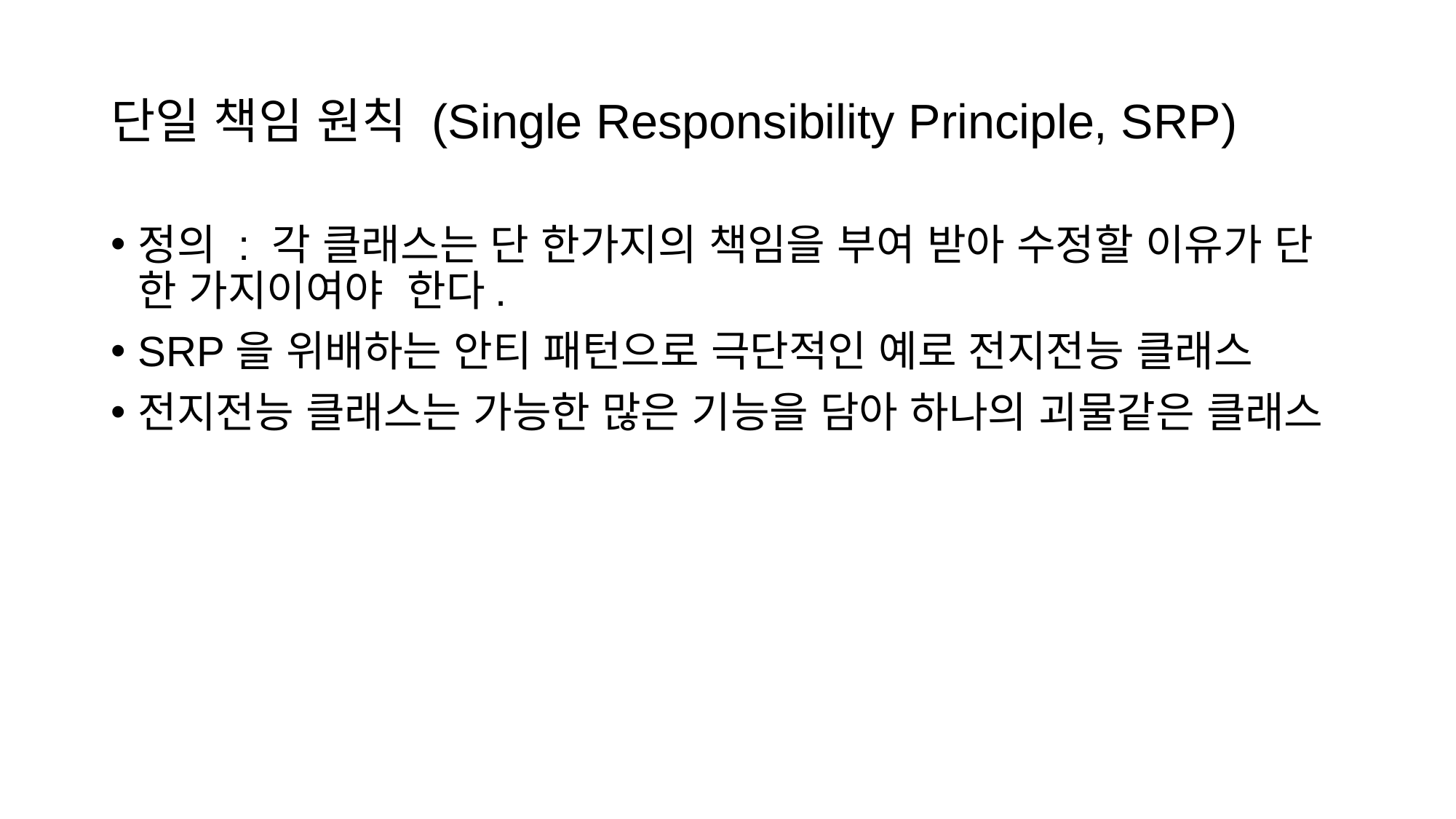

# 단일 책임 원칙 (Single Responsibility Principle, SRP)
정의 : 각 클래스는 단 한가지의 책임을 부여 받아 수정할 이유가 단 한 가지이여야  한다.
SRP을 위배하는 안티 패턴으로 극단적인 예로 전지전능 클래스
전지전능 클래스는 가능한 많은 기능을 담아 하나의 괴물같은 클래스